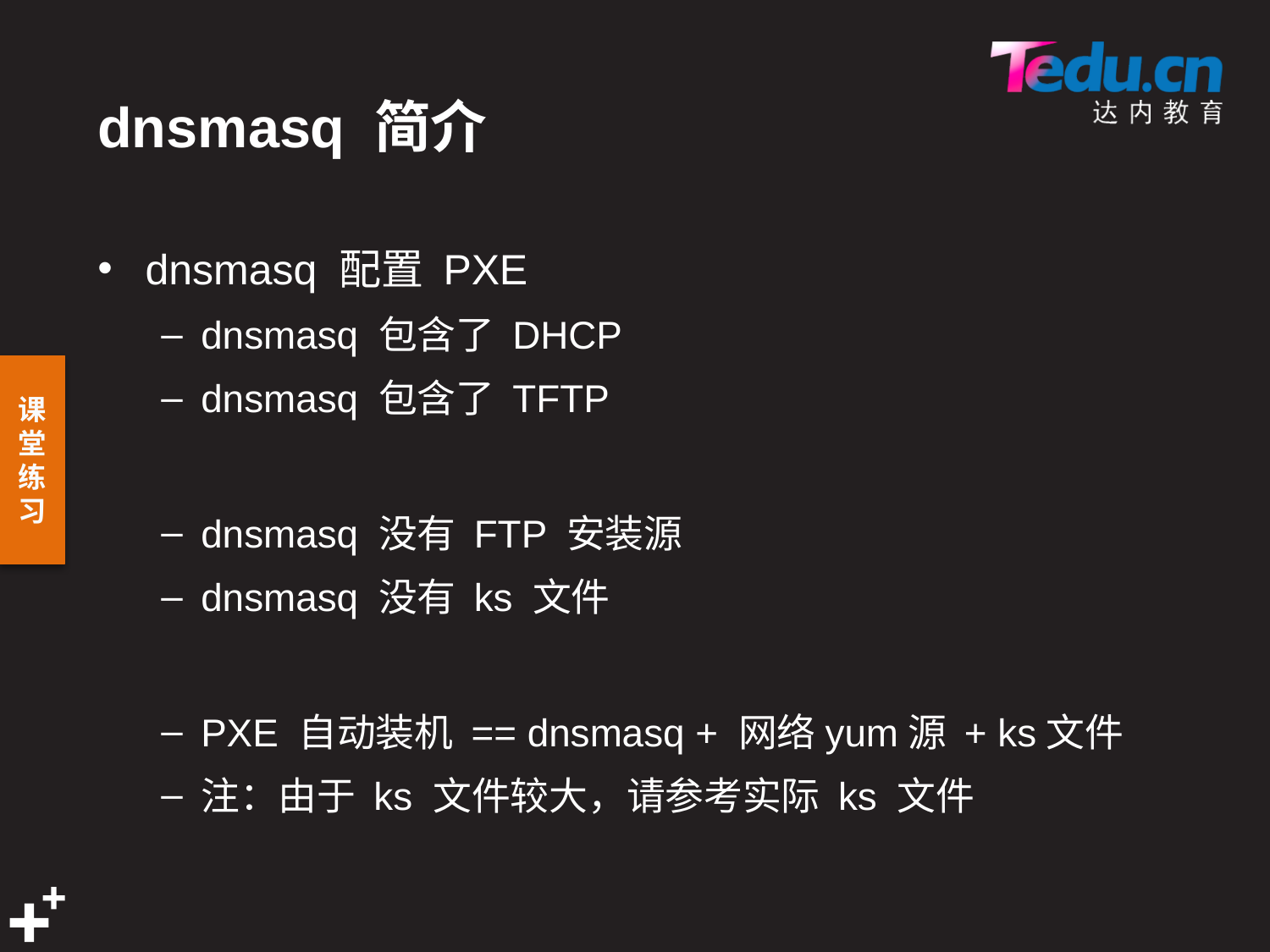

# dnsmasq 简介
dnsmasq 配置 PXE
dnsmasq 包含了 DHCP
dnsmasq 包含了 TFTP

dnsmasq 没有 FTP 安装源
dnsmasq 没有 ks 文件

PXE 自动装机 == dnsmasq + 网络yum源 + ks文件
注：由于 ks 文件较大，请参考实际 ks 文件